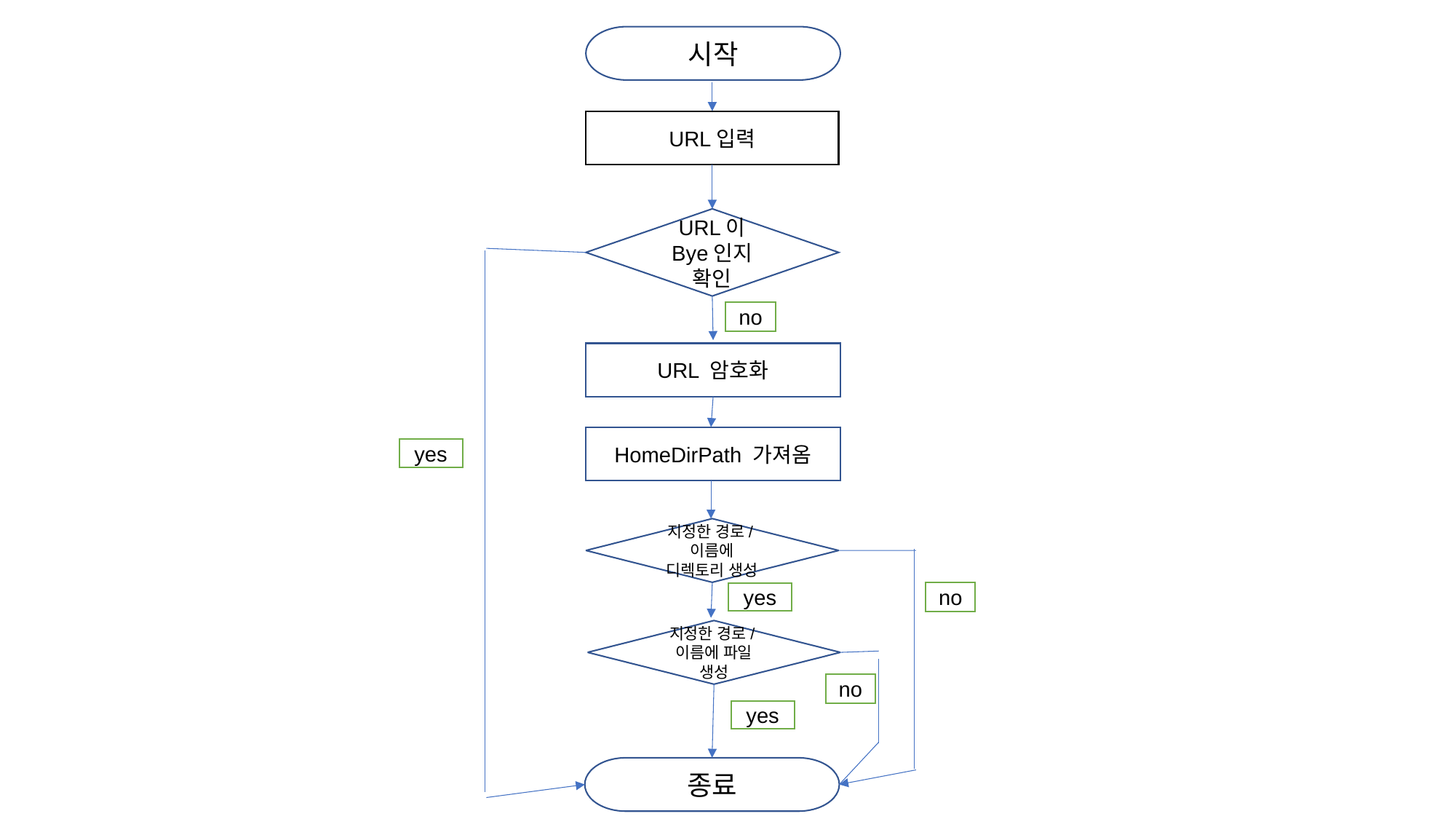

시작
URL입력
URL이 Bye인지 확인
no
URL 암호화
HomeDirPath 가져옴
yes
지정한 경로/이름에 디렉토리 생성
no
yes
지정한 경로/이름에 파일 생성
no
yes
종료